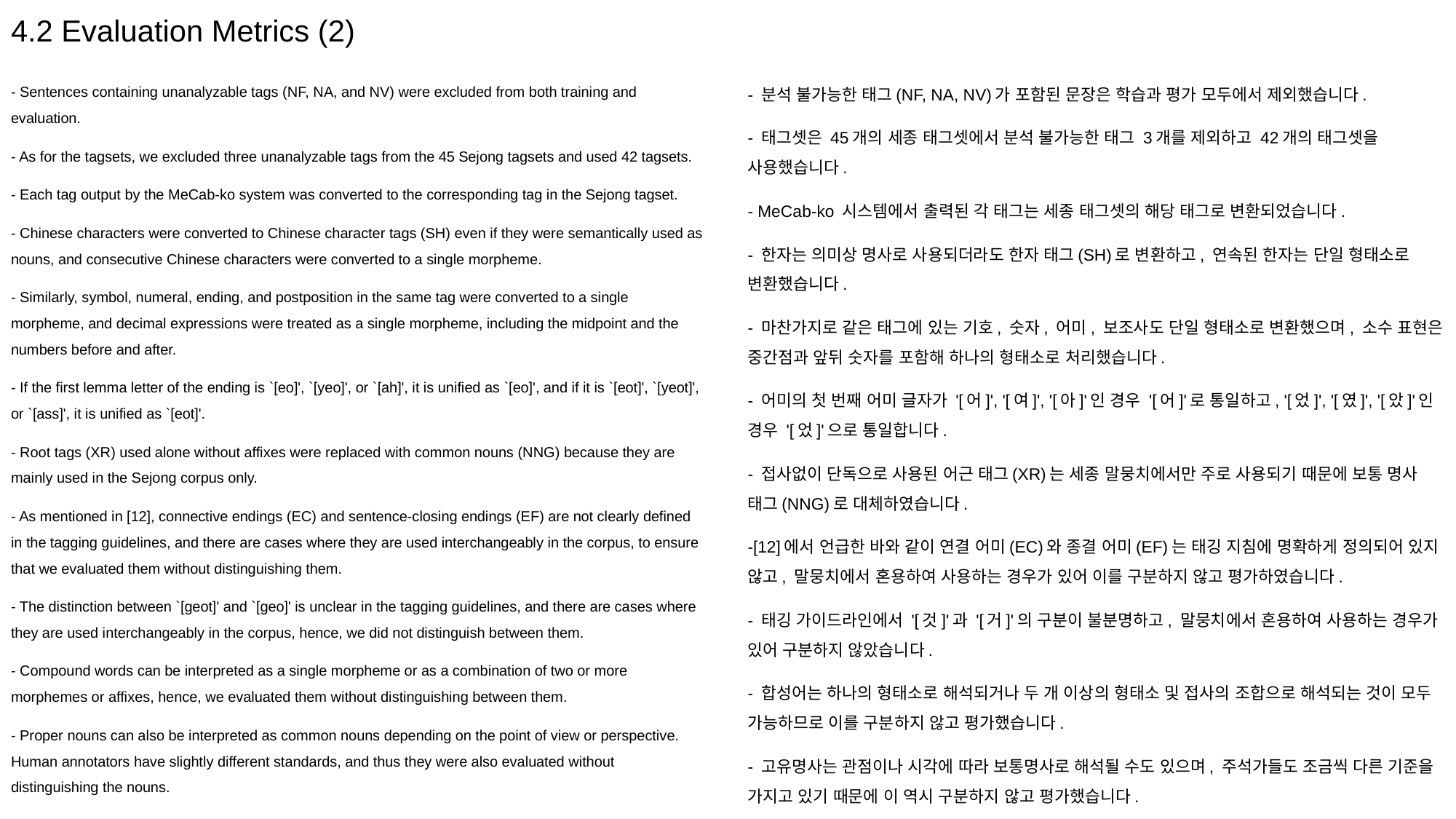

# 4.2 Evaluation Metrics (2)
- Sentences containing unanalyzable tags (NF, NA, and NV) were excluded from both training and evaluation.
- As for the tagsets, we excluded three unanalyzable tags from the 45 Sejong tagsets and used 42 tagsets.
- Each tag output by the MeCab-ko system was converted to the corresponding tag in the Sejong tagset.
- Chinese characters were converted to Chinese character tags (SH) even if they were semantically used as nouns, and consecutive Chinese characters were converted to a single morpheme.
- Similarly, symbol, numeral, ending, and postposition in the same tag were converted to a single morpheme, and decimal expressions were treated as a single morpheme, including the midpoint and the numbers before and after.
- If the first lemma letter of the ending is `[eo]', `[yeo]', or `[ah]', it is unified as `[eo]', and if it is `[eot]', `[yeot]', or `[ass]', it is unified as `[eot]'.
- Root tags (XR) used alone without affixes were replaced with common nouns (NNG) because they are mainly used in the Sejong corpus only.
- As mentioned in [12], connective endings (EC) and sentence-closing endings (EF) are not clearly defined in the tagging guidelines, and there are cases where they are used interchangeably in the corpus, to ensure that we evaluated them without distinguishing them.
- The distinction between `[geot]' and `[geo]' is unclear in the tagging guidelines, and there are cases where they are used interchangeably in the corpus, hence, we did not distinguish between them.
- Compound words can be interpreted as a single morpheme or as a combination of two or more morphemes or affixes, hence, we evaluated them without distinguishing between them.
- Proper nouns can also be interpreted as common nouns depending on the point of view or perspective. Human annotators have slightly different standards, and thus they were also evaluated without distinguishing the nouns.
- 분석 불가능한 태그(NF, NA, NV)가 포함된 문장은 학습과 평가 모두에서 제외했습니다.
- 태그셋은 45개의 세종 태그셋에서 분석 불가능한 태그 3개를 제외하고 42개의 태그셋을 사용했습니다.
- MeCab-ko 시스템에서 출력된 각 태그는 세종 태그셋의 해당 태그로 변환되었습니다.
- 한자는 의미상 명사로 사용되더라도 한자 태그(SH)로 변환하고, 연속된 한자는 단일 형태소로 변환했습니다.
- 마찬가지로 같은 태그에 있는 기호, 숫자, 어미, 보조사도 단일 형태소로 변환했으며, 소수 표현은 중간점과 앞뒤 숫자를 포함해 하나의 형태소로 처리했습니다.
- 어미의 첫 번째 어미 글자가 '[어]', '[여]', '[아]'인 경우 '[어]'로 통일하고, '[었]', '[였]', '[았]'인 경우 '[었]'으로 통일합니다.
- 접사없이 단독으로 사용된 어근 태그(XR)는 세종 말뭉치에서만 주로 사용되기 때문에 보통 명사 태그(NNG)로 대체하였습니다.
-[12]에서 언급한 바와 같이 연결 어미(EC)와 종결 어미(EF)는 태깅 지침에 명확하게 정의되어 있지 않고, 말뭉치에서 혼용하여 사용하는 경우가 있어 이를 구분하지 않고 평가하였습니다.
- 태깅 가이드라인에서 '[것]'과 '[거]'의 구분이 불분명하고, 말뭉치에서 혼용하여 사용하는 경우가 있어 구분하지 않았습니다.
- 합성어는 하나의 형태소로 해석되거나 두 개 이상의 형태소 및 접사의 조합으로 해석되는 것이 모두 가능하므로 이를 구분하지 않고 평가했습니다.
- 고유명사는 관점이나 시각에 따라 보통명사로 해석될 수도 있으며, 주석가들도 조금씩 다른 기준을 가지고 있기 때문에 이 역시 구분하지 않고 평가했습니다.